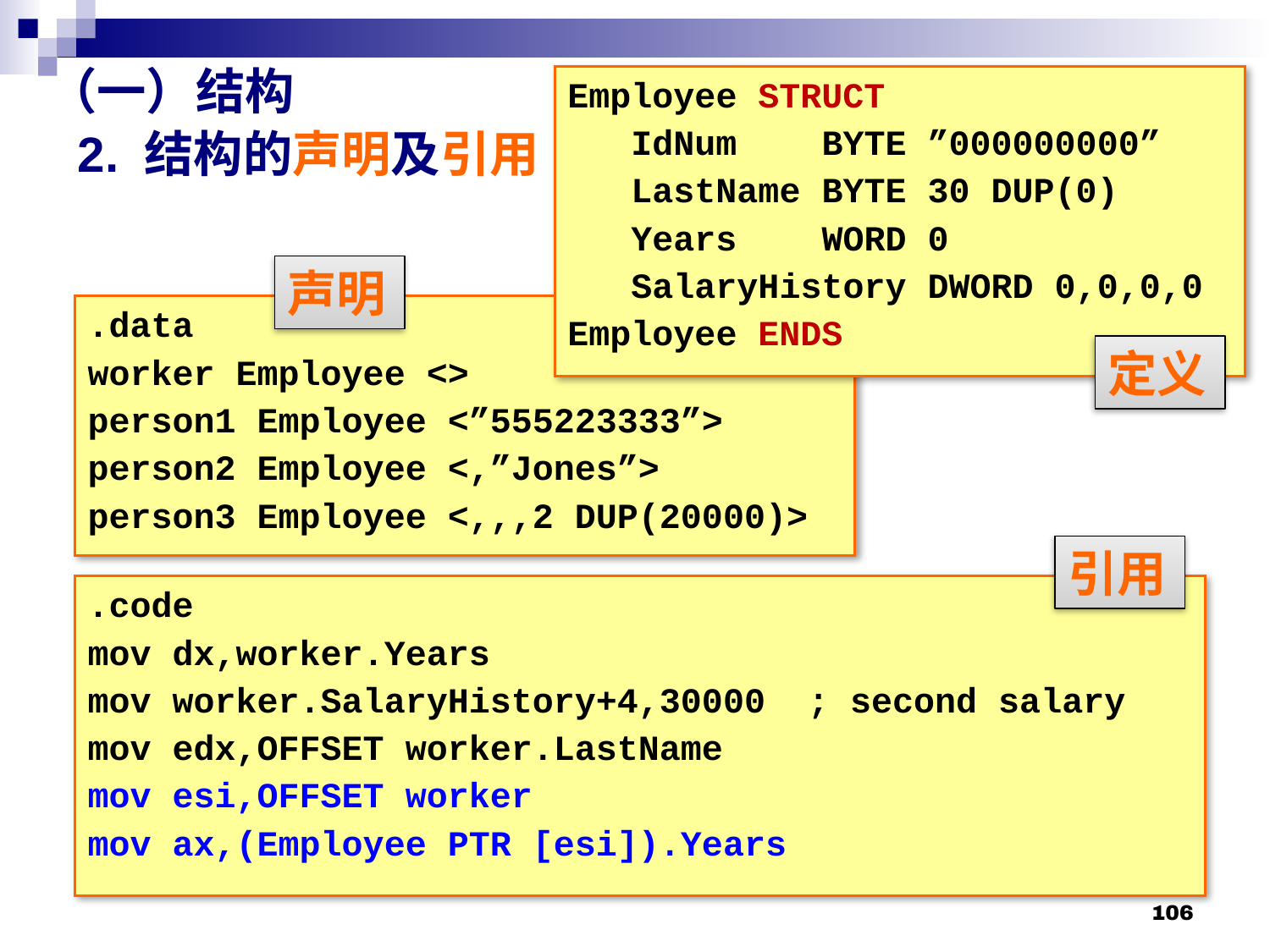

# （一）结构
Employee STRUCT
   IdNum    BYTE ”000000000”
   LastName BYTE 30 DUP(0)
   Years    WORD 0
   SalaryHistory DWORD 0,0,0,0
Employee ENDS
2. 结构的声明及引用
声明
.data
worker Employee <>
person1 Employee <”555223333”>
person2 Employee <,”Jones”>
person3 Employee <,,,2 DUP(20000)>
定义
引用
.code
mov dx,worker.Years
mov worker.SalaryHistory+4,30000  ; second salary
mov edx,OFFSET worker.LastName
mov esi,OFFSET worker
mov ax,(Employee PTR [esi]).Years
106